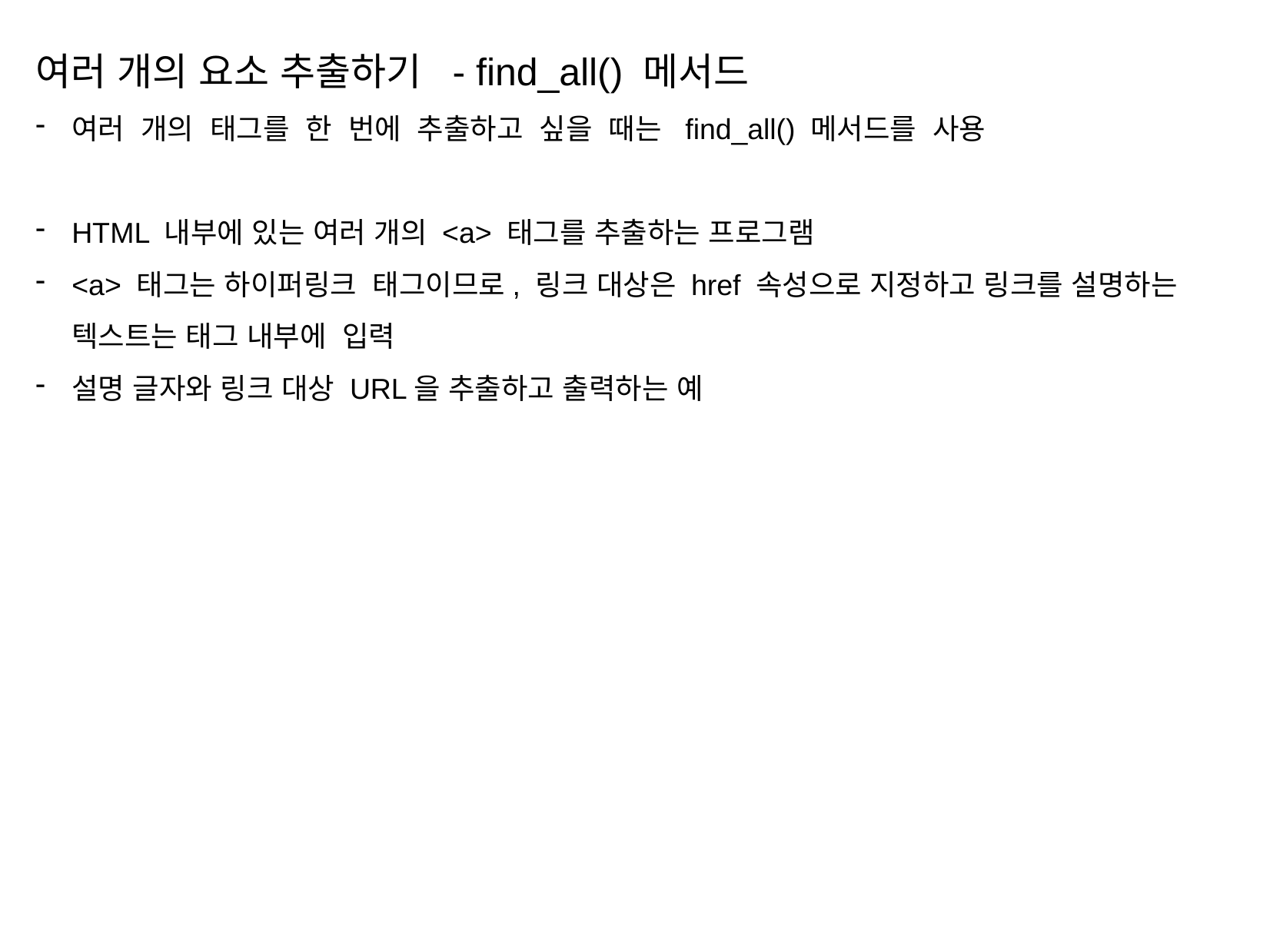

여러 개의 요소 추출하기  - find_all() 메서드
여러  개의  태그를  한  번에  추출하고  싶을  때는  find_all() 메서드를  사용

HTML 내부에 있는 여러 개의 <a> 태그를 추출하는 프로그램
<a> 태그는 하이퍼링크  태그이므로, 링크 대상은 href 속성으로 지정하고 링크를 설명하는 텍스트는 태그 내부에  입력
설명 글자와 링크 대상 URL을 추출하고 출력하는 예